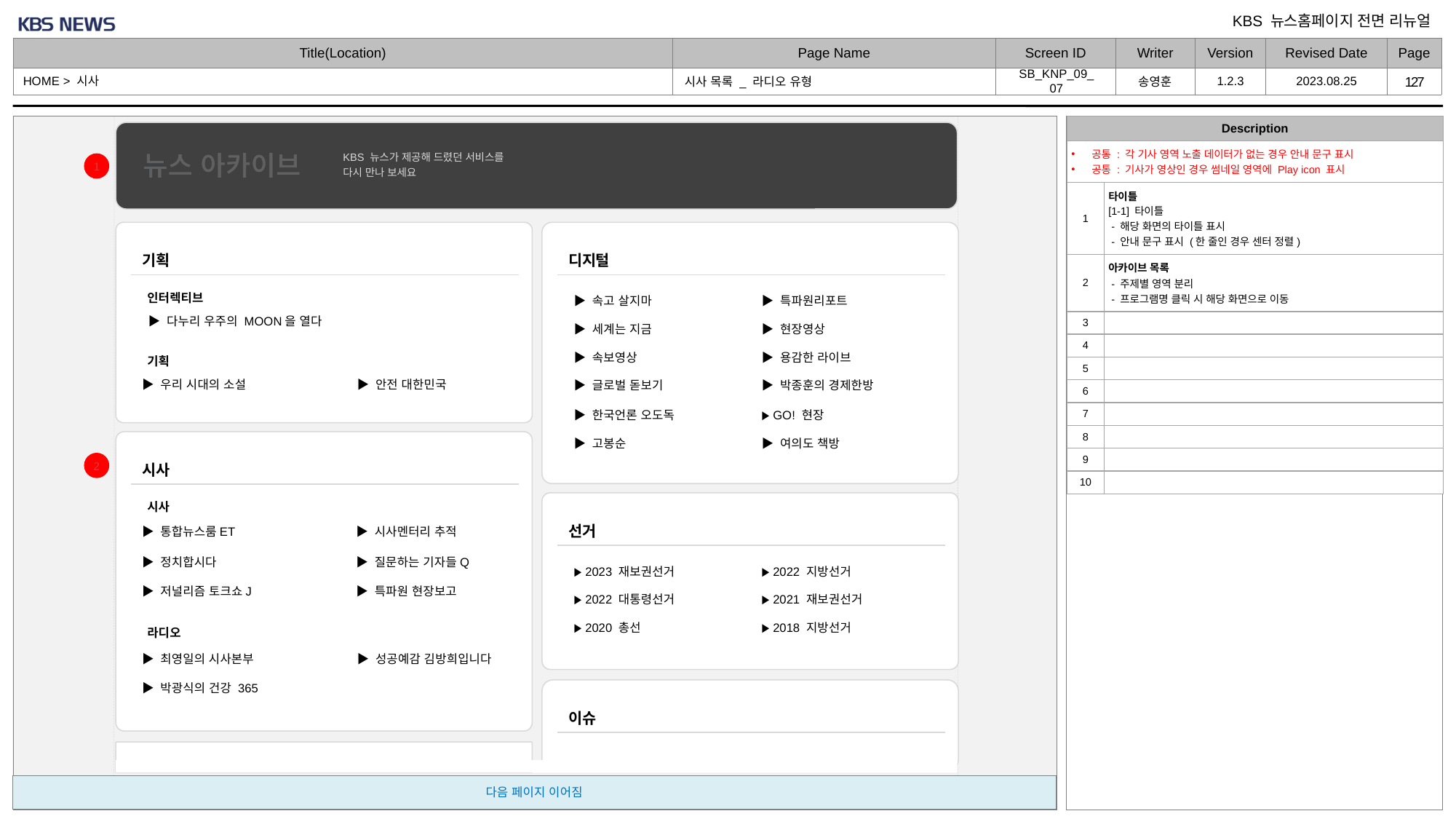

HOME > 시사
SB_KNP_09_07
# 시사 목록 _ 라디오 유형
| Description |  |
| --- | --- |
| 공통 : 각 기사 영역 노출 데이터가 없는 경우 안내 문구 표시 공통 : 기사가 영상인 경우 썸네일 영역에 Play icon 표시 |  |
| 1 | 타이틀 [1-1] 타이틀 - 해당 화면의 타이틀 표시 - 안내 문구 표시 (한 줄인 경우 센터 정렬) |
| 2 | 아카이브 목록 - 주제별 영역 분리 - 프로그램명 클릭 시 해당 화면으로 이동 |
| 3 |  |
| 4 |  |
| 5 |  |
| 6 |  |
| 7 |  |
| 8 |  |
| 9 |  |
| 10 |  |

뉴스 아카이브
KBS 뉴스가 제공해 드렸던 서비스를
다시 만나 보세요
1

기획
디지털
인터렉티브
▶ 속고 살지마
▶ 특파원리포트
▶ 다누리 우주의 MOON을 열다
▶ 세계는 지금
▶ 현장영상
▶ 속보영상
▶ 용감한 라이브
기획
▶ 우리 시대의 소설
▶ 안전 대한민국
▶ 글로벌 돋보기
▶ 박종훈의 경제한방
▶ 한국언론 오도독
▶ GO! 현장
▶ 고봉순
▶ 여의도 책방

2
시사
시사

선거
▶ 통합뉴스룸ET
▶ 시사멘터리 추적
▶ 정치합시다
▶ 질문하는 기자들Q
▶ 2023 재보권선거
▶ 2022 지방선거
▶ 저널리즘 토크쇼J
▶ 특파원 현장보고
▶ 2022 대통령선거
▶ 2021 재보권선거
▶ 2020 총선
▶ 2018 지방선거
라디오
▶ 최영일의 시사본부
▶ 성공예감 김방희입니다
▶ 박광식의 건강 365

이슈